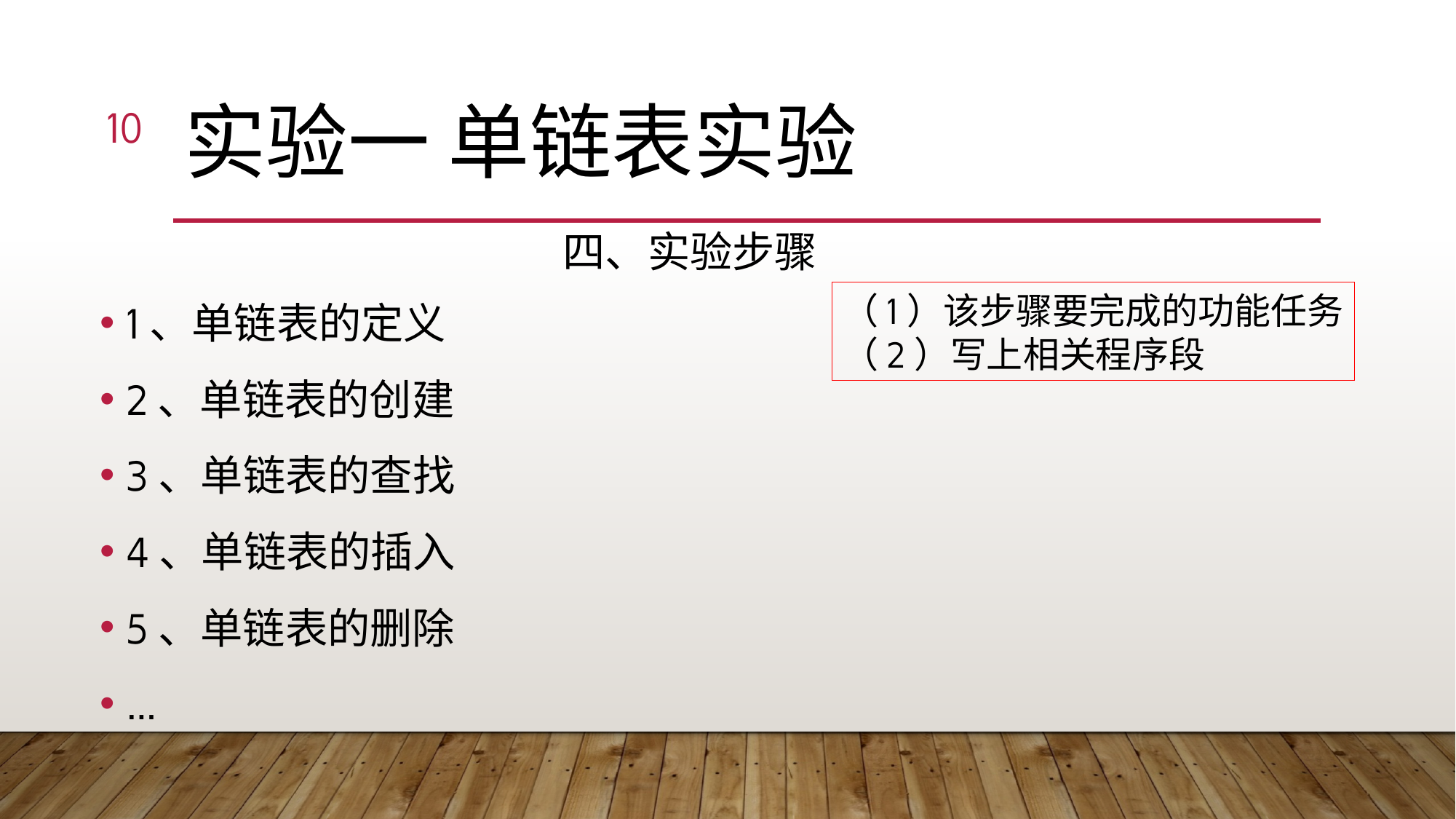

10
# 实验一 单链表实验
四、实验步骤
1、单链表的定义
2、单链表的创建
3、单链表的查找
4、单链表的插入
5、单链表的删除
…
（1）该步骤要完成的功能任务
（2）写上相关程序段